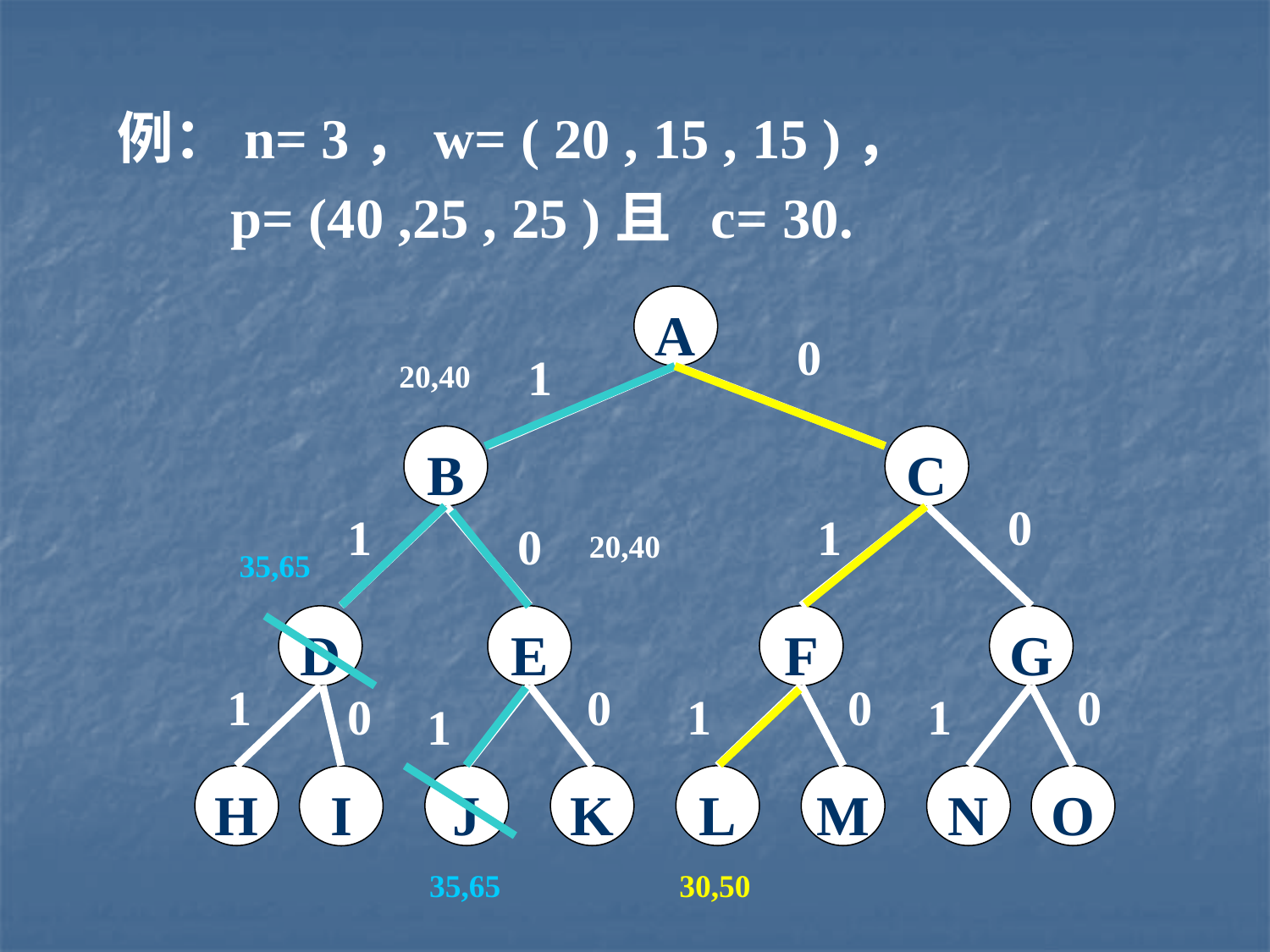

例：n= 3，w= ( 20 , 15 , 15 )，
        p= (40 ,25 , 25 )且  c= 30.
A

B
C

D
E
F
G

H
J
K
L
M
N
O
I
0
1
0
1
1
0
1
0
0
0
0
1
1
1
20,40

20,40
35,65

35,65
30,50